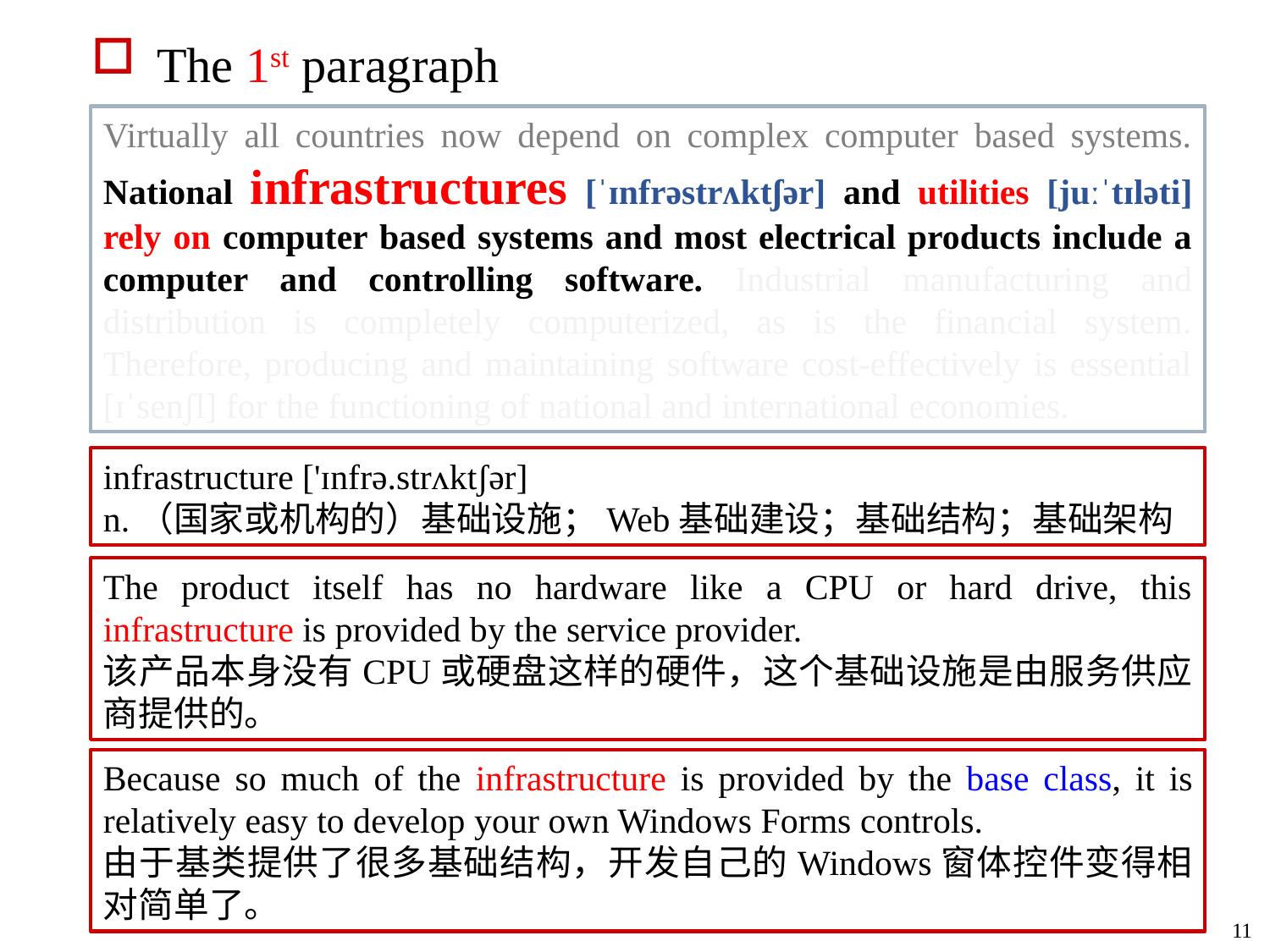

The 1st paragraph
Virtually all countries now depend on complex computer based systems. National infrastructures [ˈɪnfrəstrʌktʃər] and utilities [juːˈtɪləti] rely on computer based systems and most electrical products include a computer and controlling software. Industrial manufacturing and distribution is completely computerized, as is the financial system. Therefore, producing and maintaining software cost-effectively is essential [ɪˈsenʃl] for the functioning of national and international economies.
infrastructure ['ɪnfrə.strʌktʃər]
n.（国家或机构的）基础设施；Web基础建设；基础结构；基础架构
The product itself has no hardware like a CPU or hard drive, this infrastructure is provided by the service provider.
该产品本身没有CPU或硬盘这样的硬件，这个基础设施是由服务供应商提供的。
Because so much of the infrastructure is provided by the base class, it is relatively easy to develop your own Windows Forms controls.
由于基类提供了很多基础结构，开发自己的Windows窗体控件变得相对简单了。
11